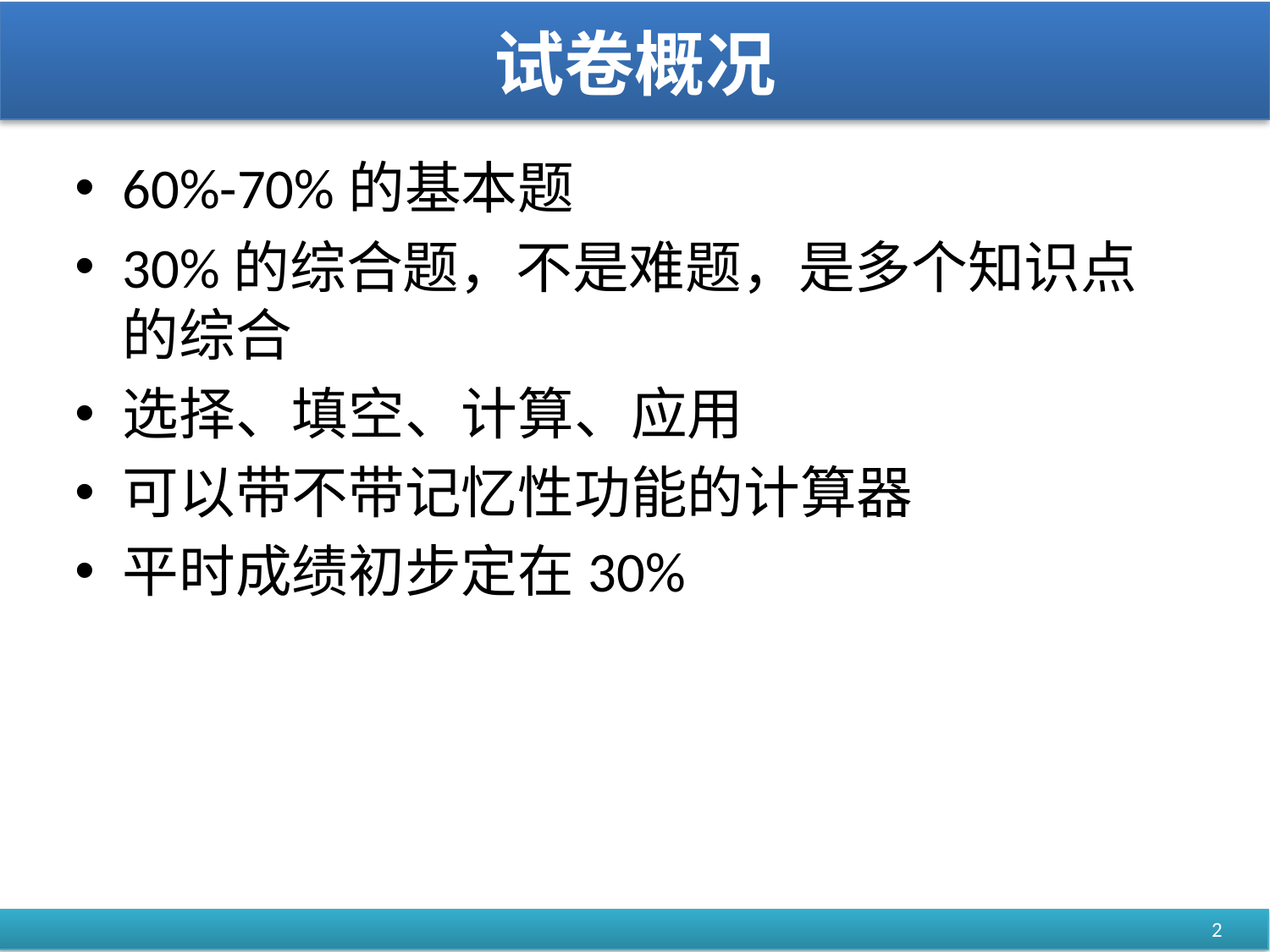

# 试卷概况
60%-70%的基本题
30%的综合题，不是难题，是多个知识点的综合
选择、填空、计算、应用
可以带不带记忆性功能的计算器
平时成绩初步定在30%